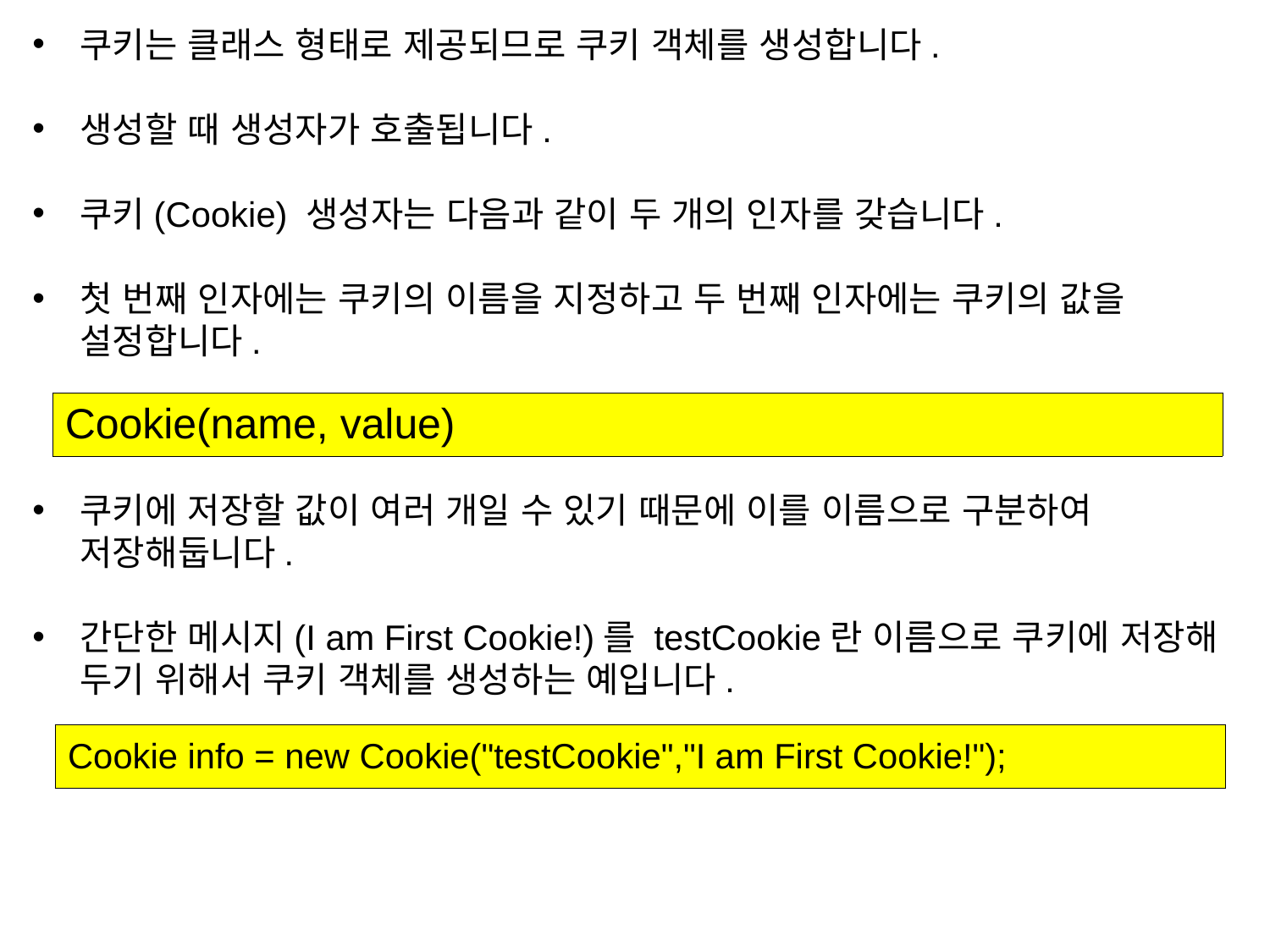

쿠키는 클래스 형태로 제공되므로 쿠키 객체를 생성합니다.

생성할 때 생성자가 호출됩니다.

쿠키(Cookie) 생성자는 다음과 같이 두 개의 인자를 갖습니다.

첫 번째 인자에는 쿠키의 이름을 지정하고 두 번째 인자에는 쿠키의 값을 설정합니다.

쿠키에 저장할 값이 여러 개일 수 있기 때문에 이를 이름으로 구분하여 저장해둡니다.

간단한 메시지(I am First Cookie!)를 testCookie란 이름으로 쿠키에 저장해 두기 위해서 쿠키 객체를 생성하는 예입니다.

| Cookie(name, value) |
| --- |

| Cookie info = new Cookie("testCookie","I am First Cookie!"); |
| --- |